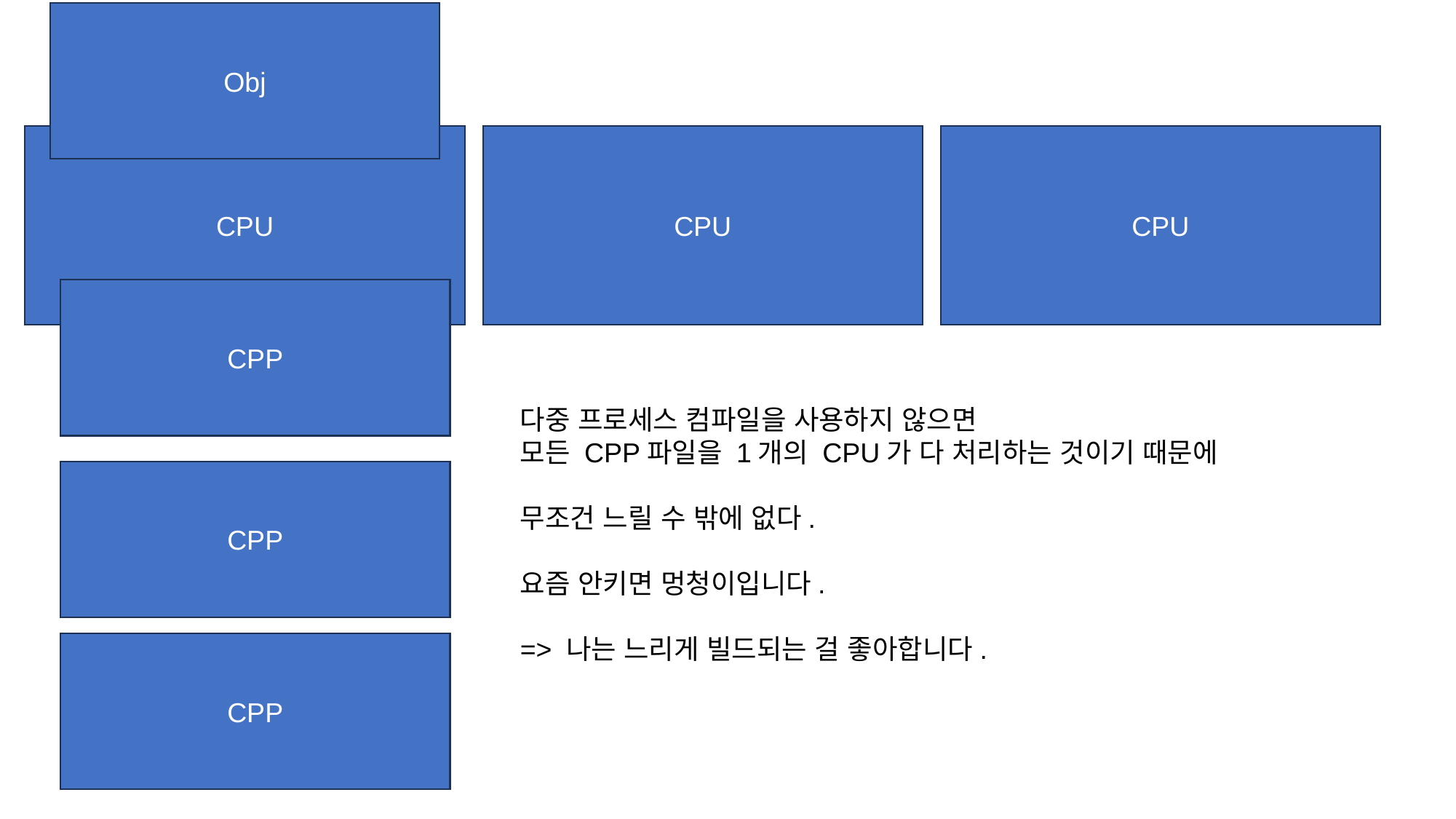

Obj
CPU
CPU
CPU
CPP
다중 프로세스 컴파일을 사용하지 않으면
모든 CPP파일을 1개의 CPU가 다 처리하는 것이기 때문에

무조건 느릴 수 밖에 없다.

요즘 안키면 멍청이입니다.

=> 나는 느리게 빌드되는 걸 좋아합니다.
CPP
CPP